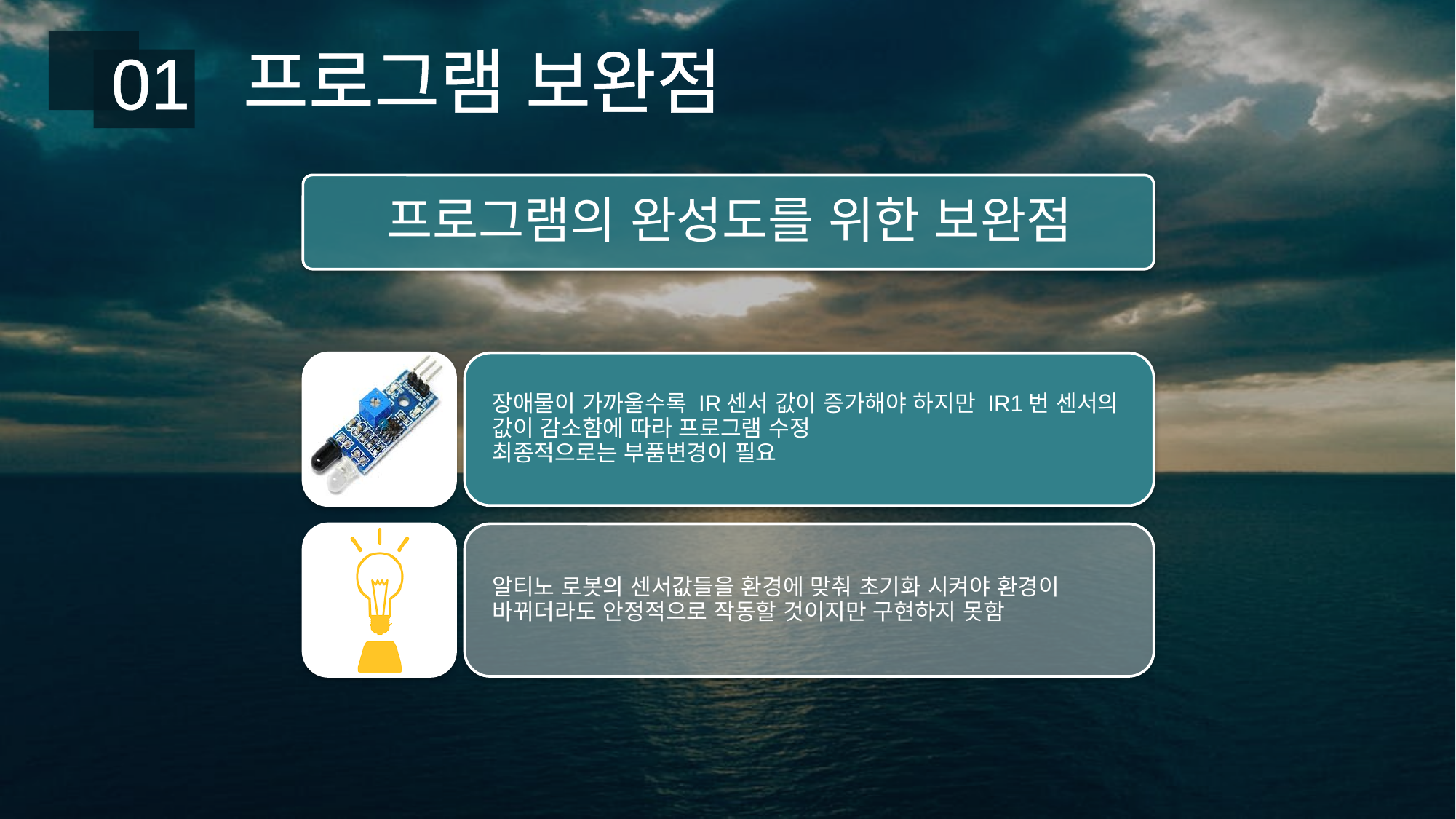

프로그램 보완점
01

프로그램의 완성도를 위한 보완점
장애물이 가까울수록 IR센서 값이 증가해야 하지만 IR1번 센서의 값이 감소함에 따라 프로그램 수정
최종적으로는 부품변경이 필요
알티노 로봇의 센서값들을 환경에 맞춰 초기화 시켜야 환경이 바뀌더라도 안정적으로 작동할 것이지만 구현하지 못함